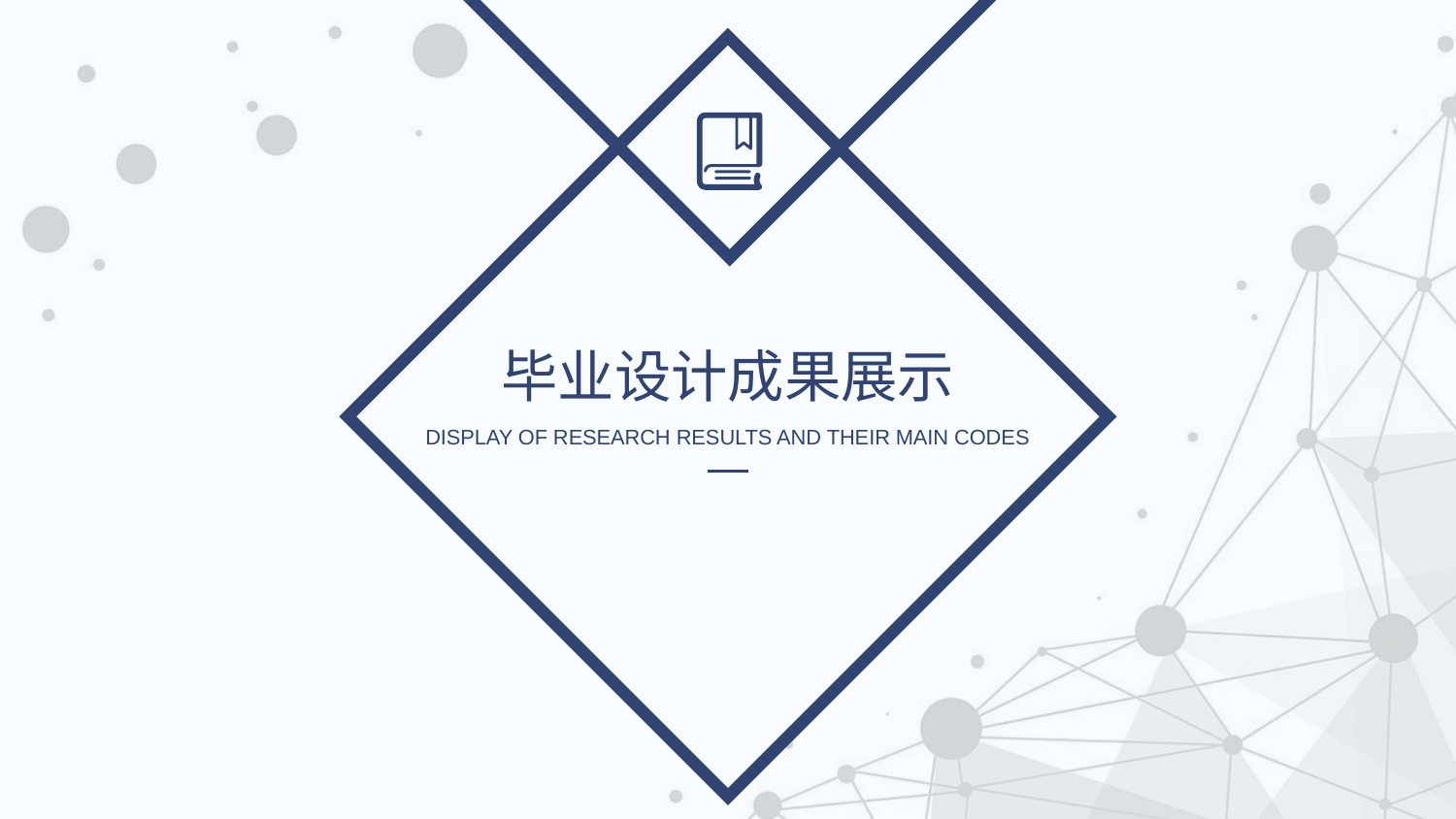

毕业设计成果展示
Display of research results and their main codes